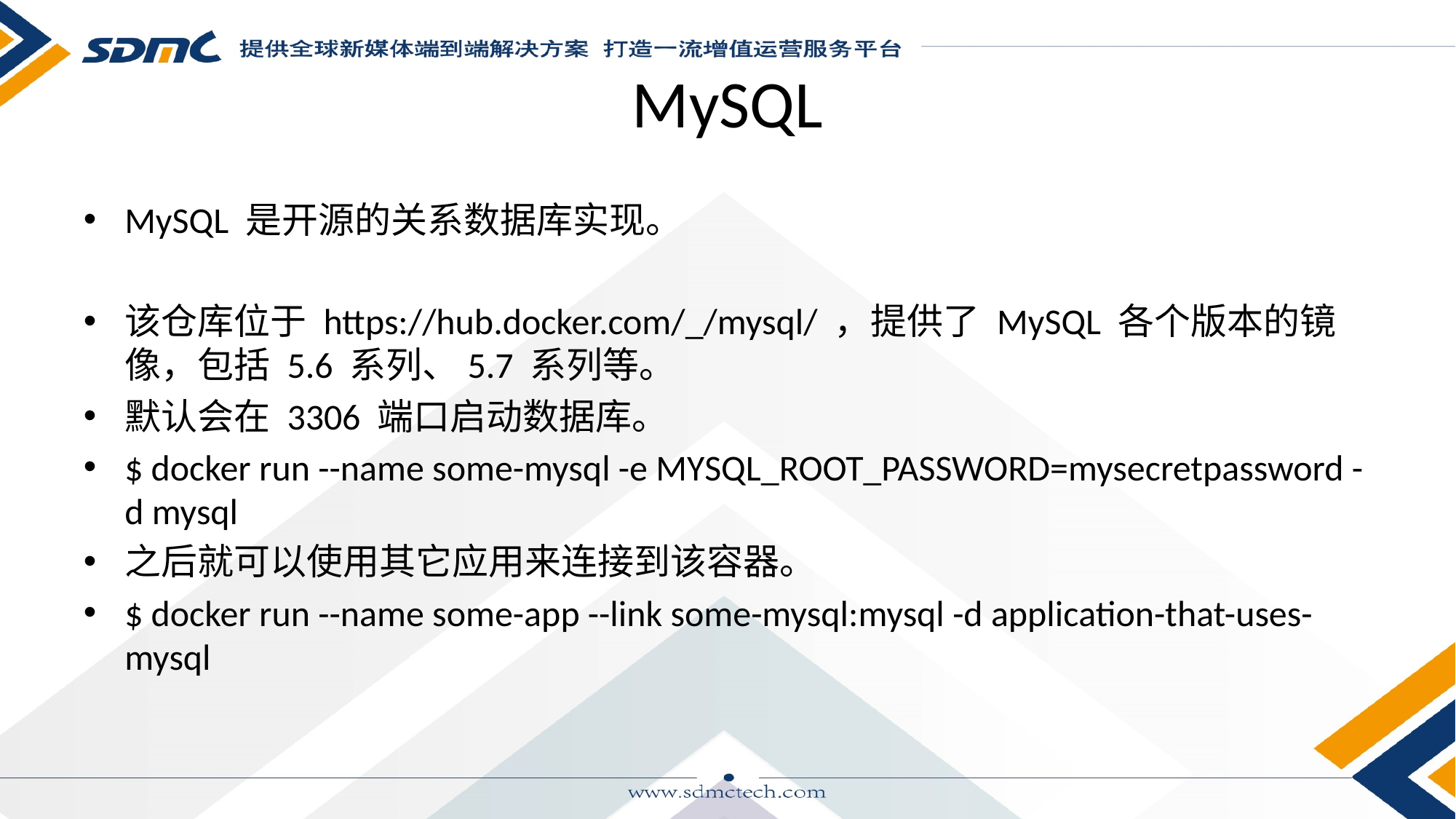

# MySQL
MySQL 是开源的关系数据库实现。

该仓库位于 https://hub.docker.com/_/mysql/ ，提供了 MySQL 各个版本的镜像，包括 5.6 系列、5.7 系列等。
默认会在 3306 端口启动数据库。
$ docker run --name some-mysql -e MYSQL_ROOT_PASSWORD=mysecretpassword -d mysql
之后就可以使用其它应用来连接到该容器。
$ docker run --name some-app --link some-mysql:mysql -d application-that-uses-mysql